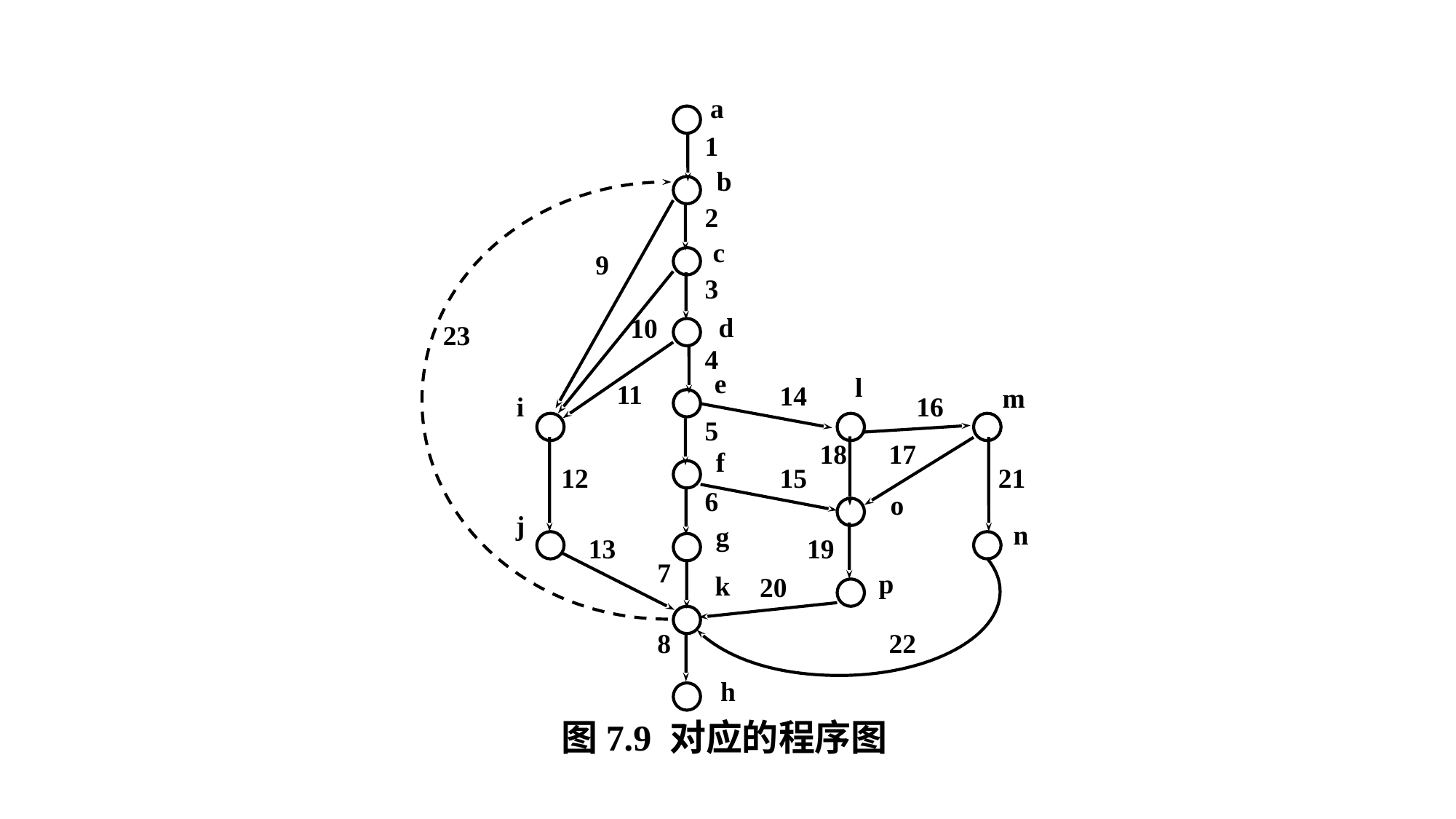

a

1

b

2

c
9

3

d
10
23

4

e
l
11
14
m
i

16

5

18
17

f
12

15
21
6

o

j
n
g

13
19

7

p
k
20

8
22

h

图7.9 对应的程序图